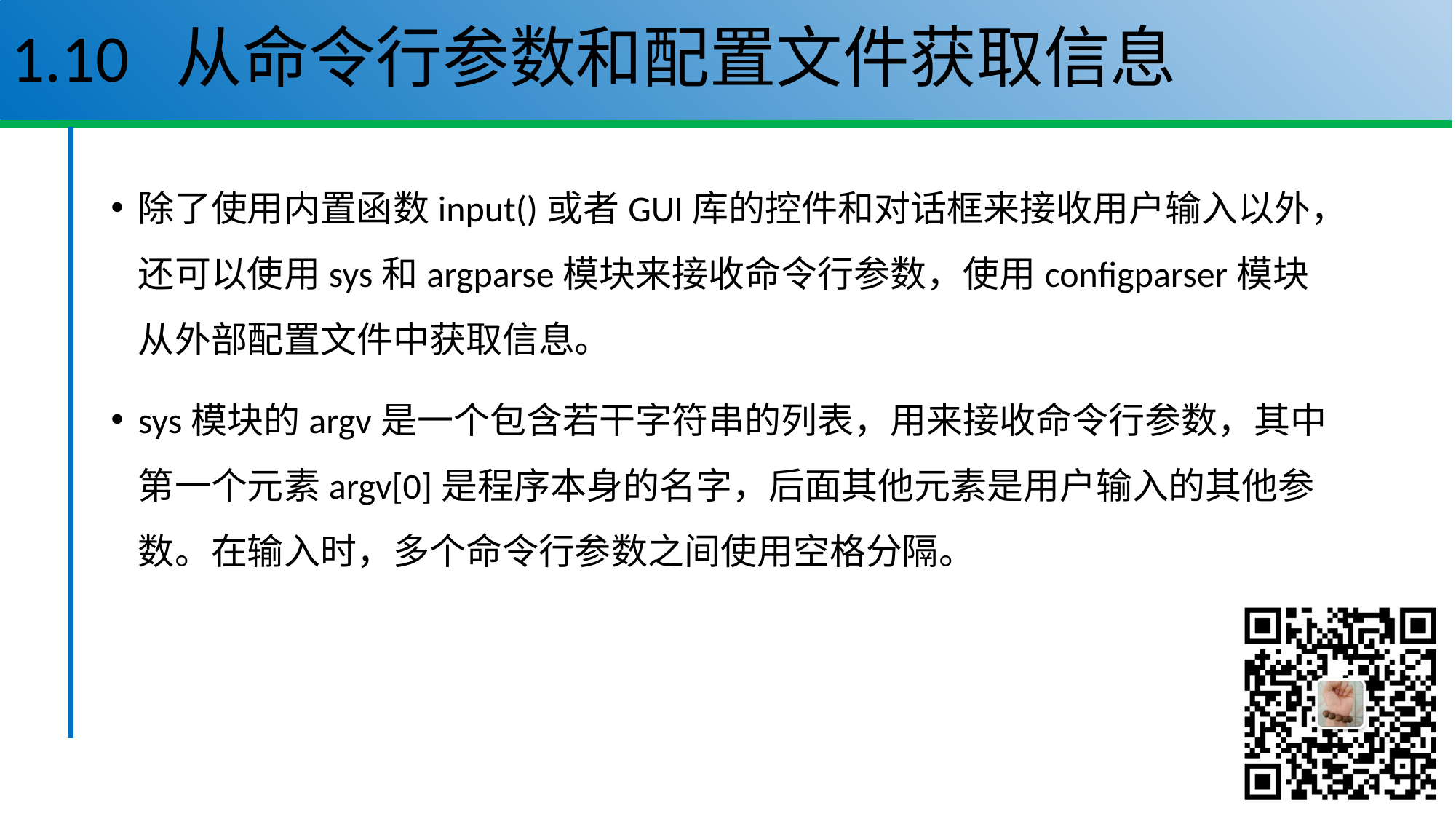

# 1.10  从命令行参数和配置文件获取信息
除了使用内置函数input()或者GUI库的控件和对话框来接收用户输入以外，还可以使用sys和argparse模块来接收命令行参数，使用configparser模块从外部配置文件中获取信息。
sys模块的argv是一个包含若干字符串的列表，用来接收命令行参数，其中第一个元素argv[0]是程序本身的名字，后面其他元素是用户输入的其他参数。在输入时，多个命令行参数之间使用空格分隔。
33